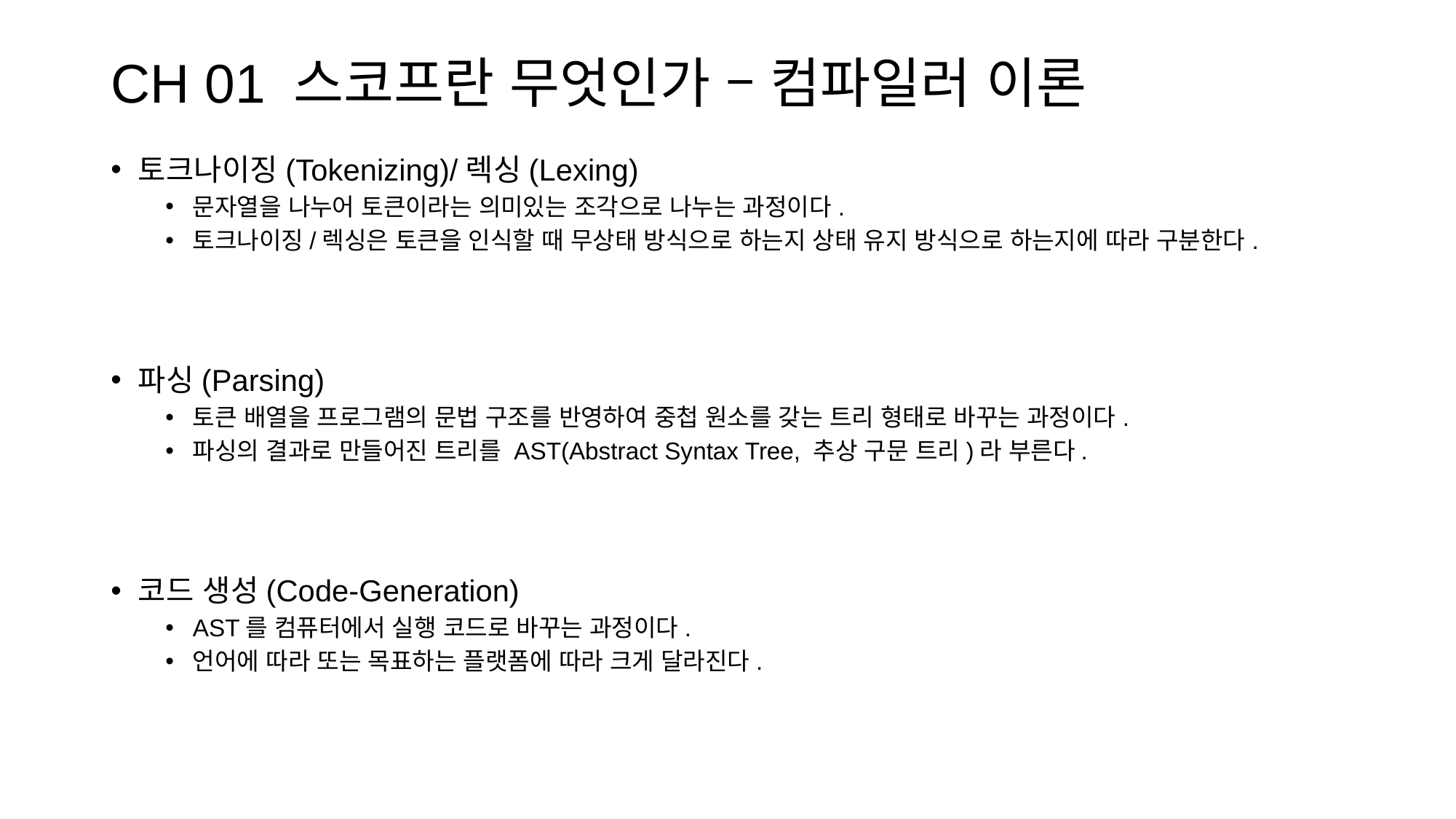

# CH 01 스코프란 무엇인가 – 컴파일러 이론
토크나이징(Tokenizing)/렉싱(Lexing)
문자열을 나누어 토큰이라는 의미있는 조각으로 나누는 과정이다.
토크나이징/렉싱은 토큰을 인식할 때 무상태 방식으로 하는지 상태 유지 방식으로 하는지에 따라 구분한다.

파싱(Parsing)
토큰 배열을 프로그램의 문법 구조를 반영하여 중첩 원소를 갖는 트리 형태로 바꾸는 과정이다.
파싱의 결과로 만들어진 트리를 AST(Abstract Syntax Tree, 추상 구문 트리)라 부른다.

코드 생성(Code-Generation)
AST를 컴퓨터에서 실행 코드로 바꾸는 과정이다.
언어에 따라 또는 목표하는 플랫폼에 따라 크게 달라진다.